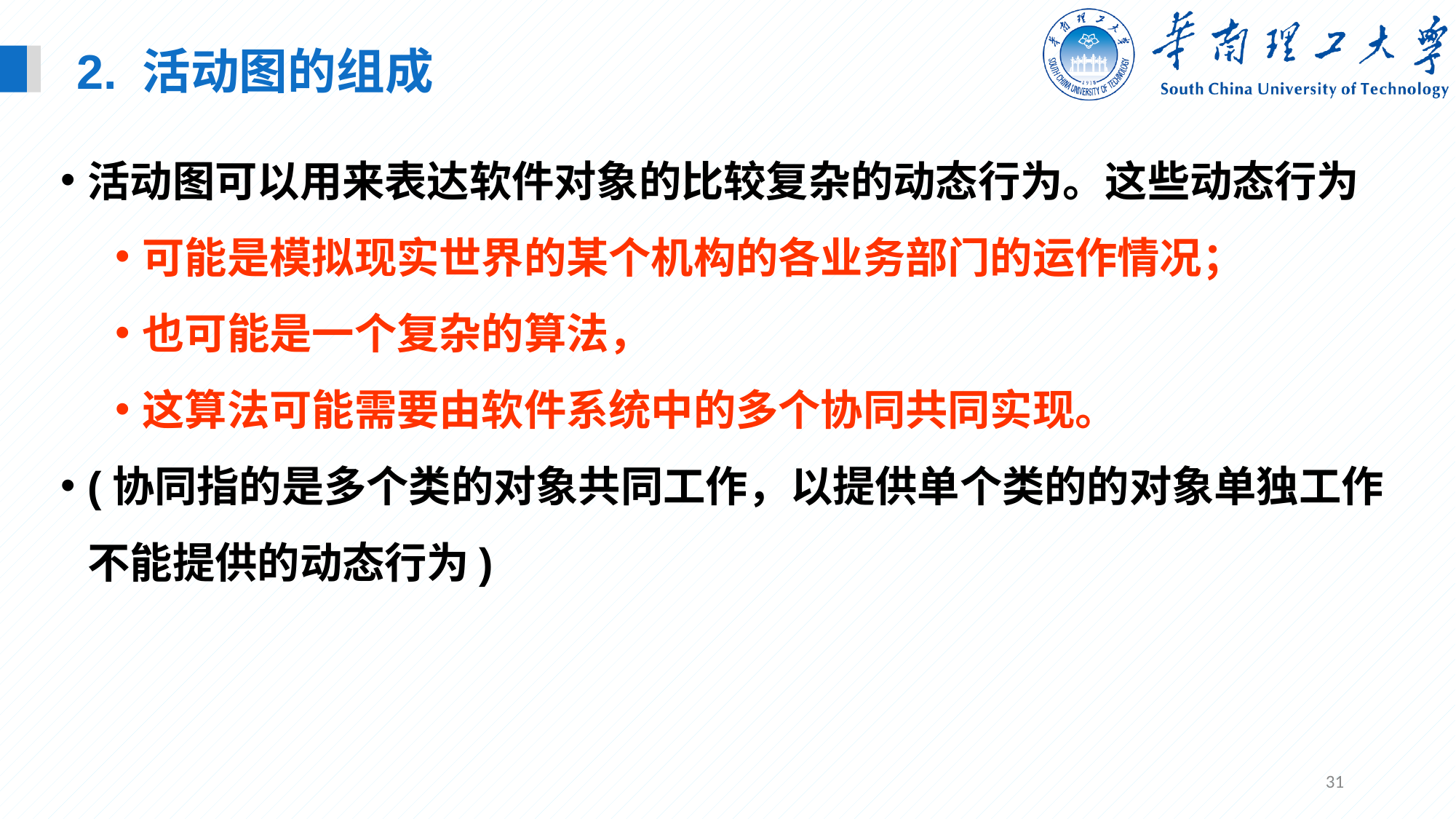

2. 活动图的组成
活动图可以用来表达软件对象的比较复杂的动态行为。这些动态行为
可能是模拟现实世界的某个机构的各业务部门的运作情况；
也可能是一个复杂的算法，
这算法可能需要由软件系统中的多个协同共同实现。
(协同指的是多个类的对象共同工作，以提供单个类的的对象单独工作不能提供的动态行为)
31